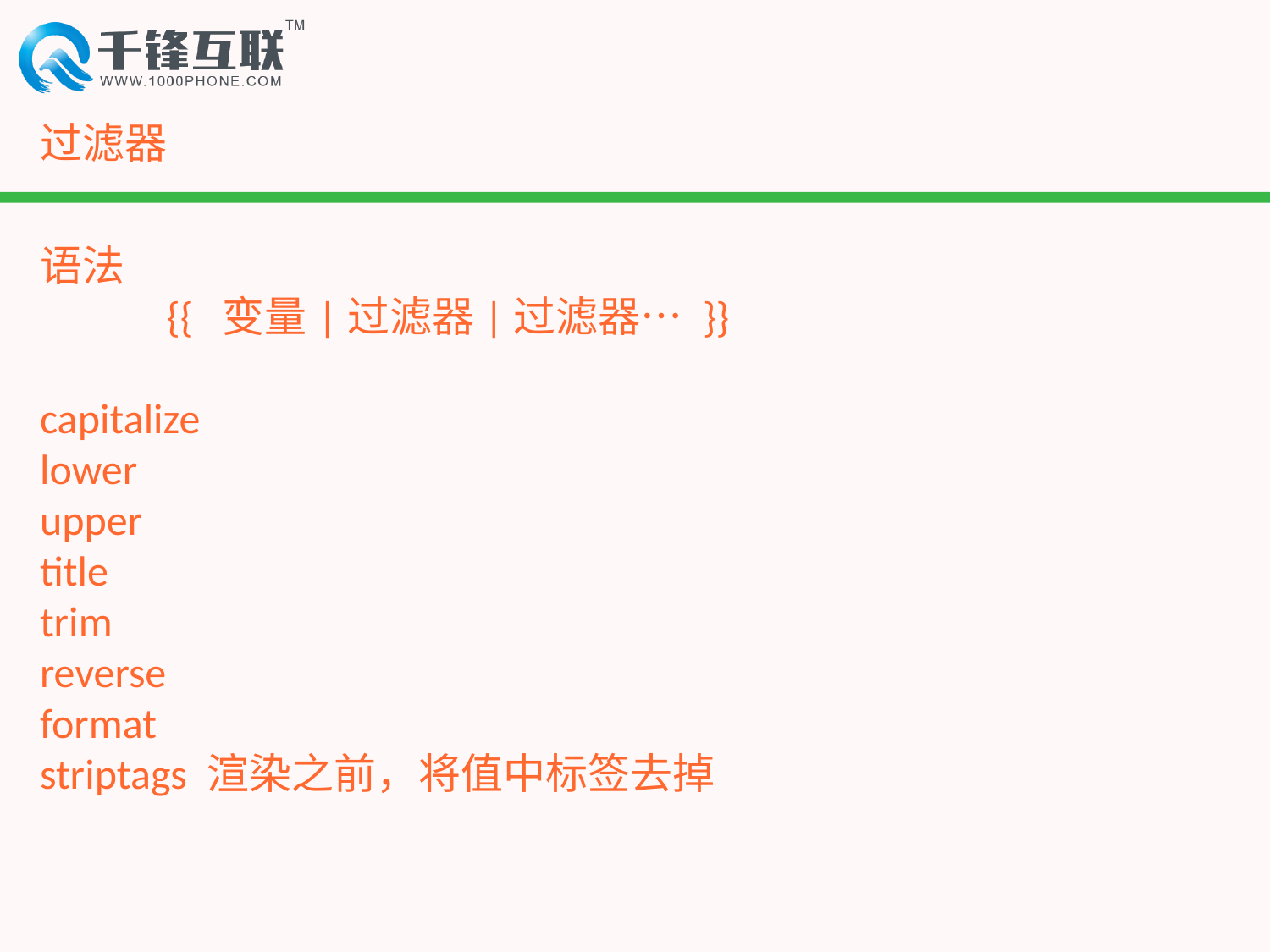

# 过滤器
语法
	{{  变量|过滤器|过滤器… }}

capitalize
lower
upper
title
trim
reverse
format
striptags 渲染之前，将值中标签去掉